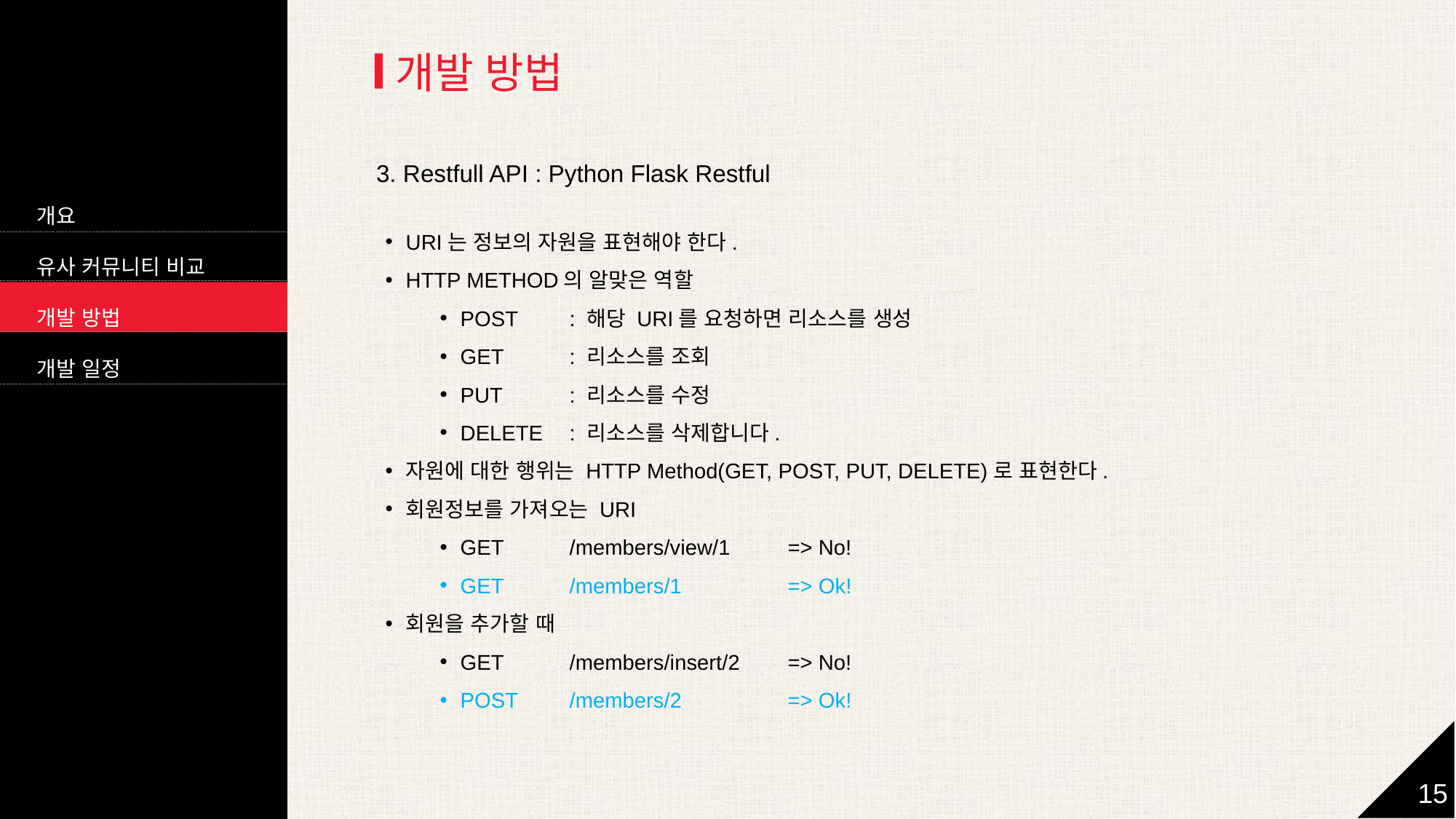

개발 방법

3. Restfull API : Python Flask Restful
개요
유사 커뮤니티 비교
개발 방법
개발 일정
URI는 정보의 자원을 표현해야 한다.
HTTP METHOD의 알맞은 역할
POST	: 해당 URI를 요청하면 리소스를 생성
GET	: 리소스를 조회
PUT	: 리소스를 수정
DELETE	: 리소스를 삭제합니다.
자원에 대한 행위는 HTTP Method(GET, POST, PUT, DELETE)로 표현한다.
회원정보를 가져오는 URI
GET	/members/view/1	=> No!
GET	/members/1	=> Ok!
회원을 추가할 때
GET 	/members/insert/2	=> No!
POST 	/members/2	=> Ok!

15